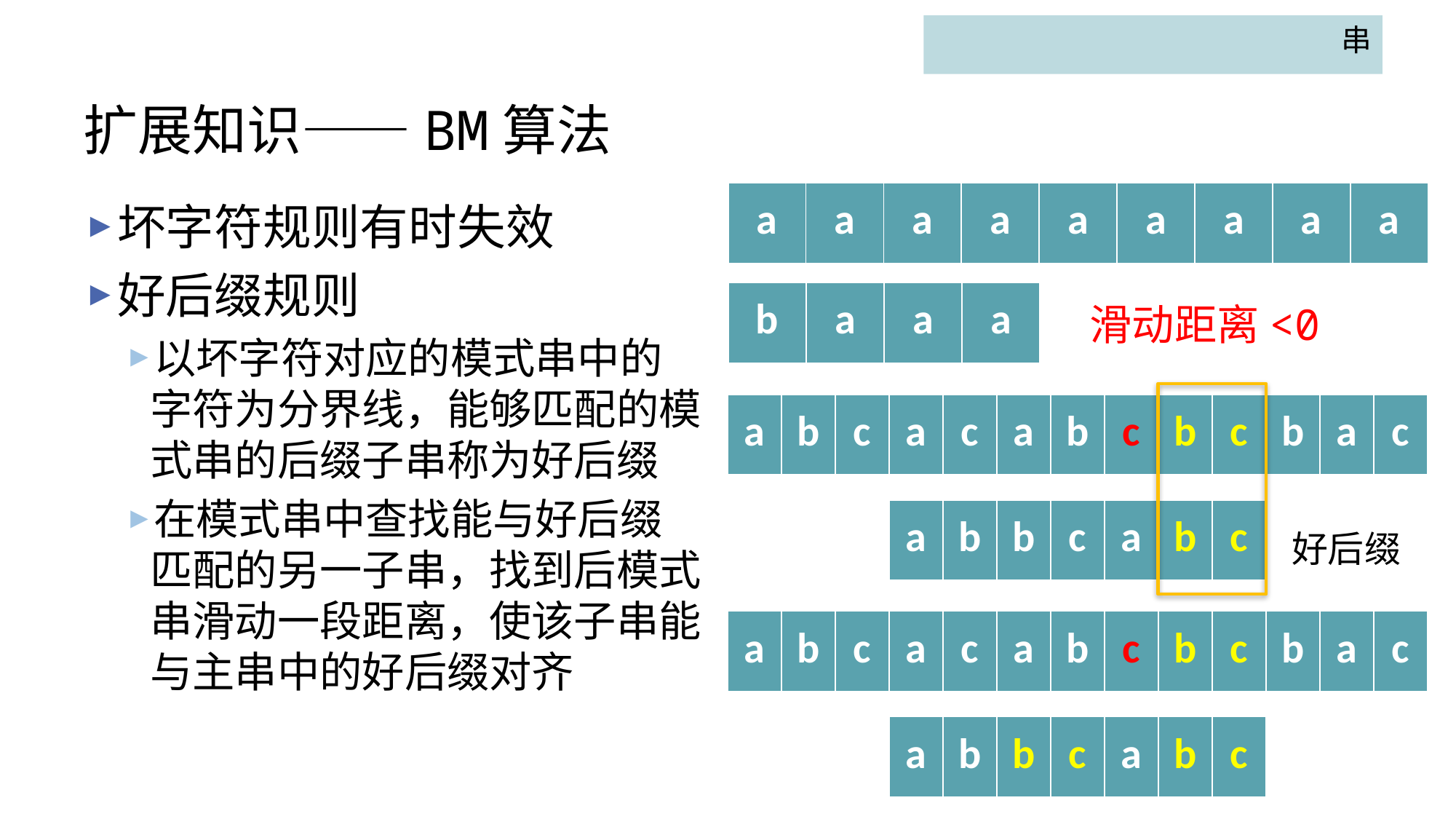

串

# 扩展知识——BM算法
| a | a | a | a | a | a | a | a | a |
| --- | --- | --- | --- | --- | --- | --- | --- | --- |
坏字符规则有时失效
好后缀规则
以坏字符对应的模式串中的字符为分界线，能够匹配的模式串的后缀子串称为好后缀
在模式串中查找能与好后缀匹配的另一子串，找到后模式串滑动一段距离，使该子串能与主串中的好后缀对齐
| b | a | a | a |
| --- | --- | --- | --- |
滑动距离<0

好后缀
| a | b | c | a | c | a | b | c | b | c | b | a | c |
| --- | --- | --- | --- | --- | --- | --- | --- | --- | --- | --- | --- | --- |
| a | b | b | c | a | b | c |
| --- | --- | --- | --- | --- | --- | --- |
| a | b | c | a | c | a | b | c | b | c | b | a | c |
| --- | --- | --- | --- | --- | --- | --- | --- | --- | --- | --- | --- | --- |
| a | b | b | c | a | b | c |
| --- | --- | --- | --- | --- | --- | --- |